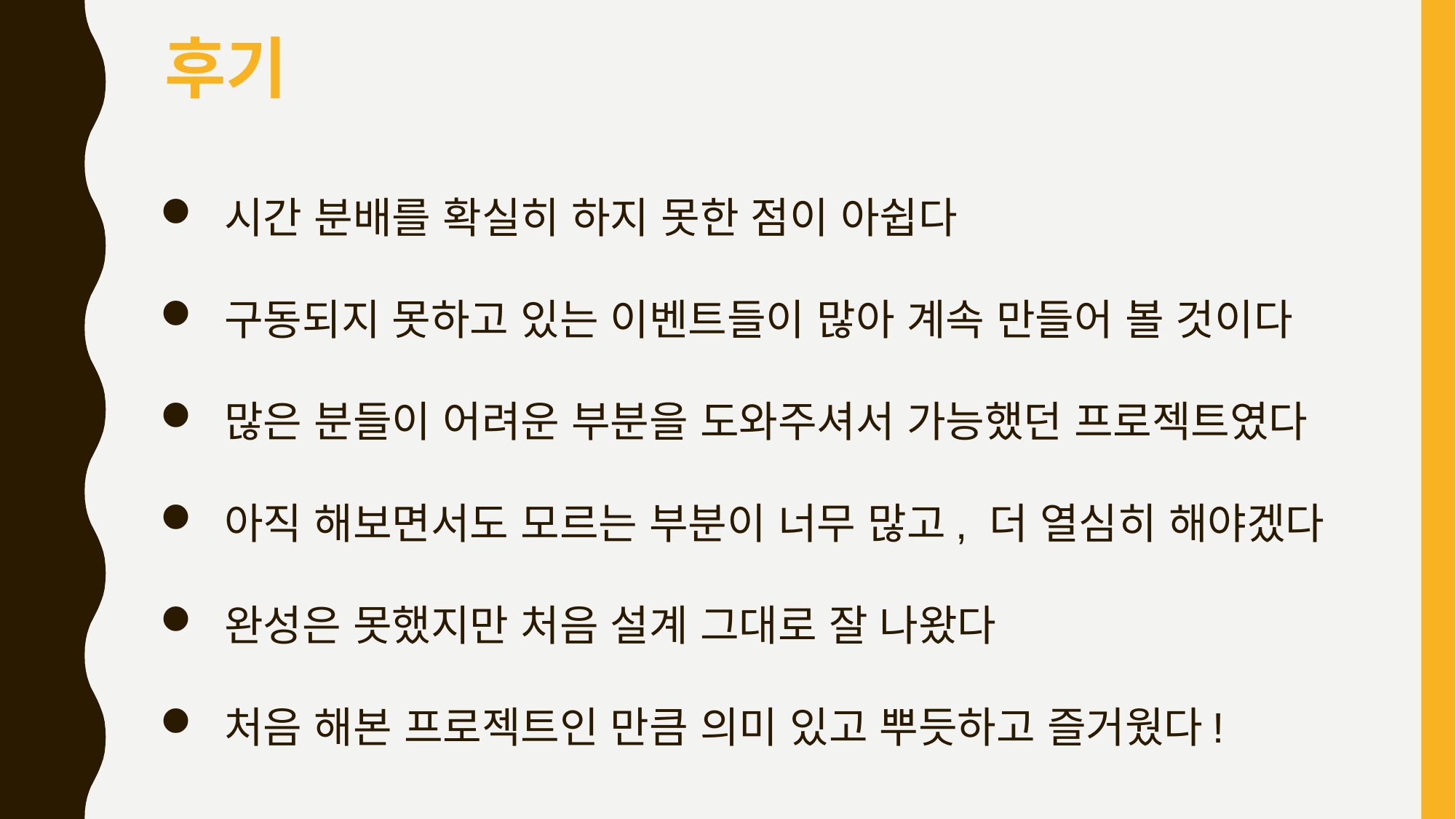

후기
 시간 분배를 확실히 하지 못한 점이 아쉽다
 구동되지 못하고 있는 이벤트들이 많아 계속 만들어 볼 것이다
 많은 분들이 어려운 부분을 도와주셔서 가능했던 프로젝트였다
 아직 해보면서도 모르는 부분이 너무 많고, 더 열심히 해야겠다
 완성은 못했지만 처음 설계 그대로 잘 나왔다
 처음 해본 프로젝트인 만큼 의미 있고 뿌듯하고 즐거웠다!